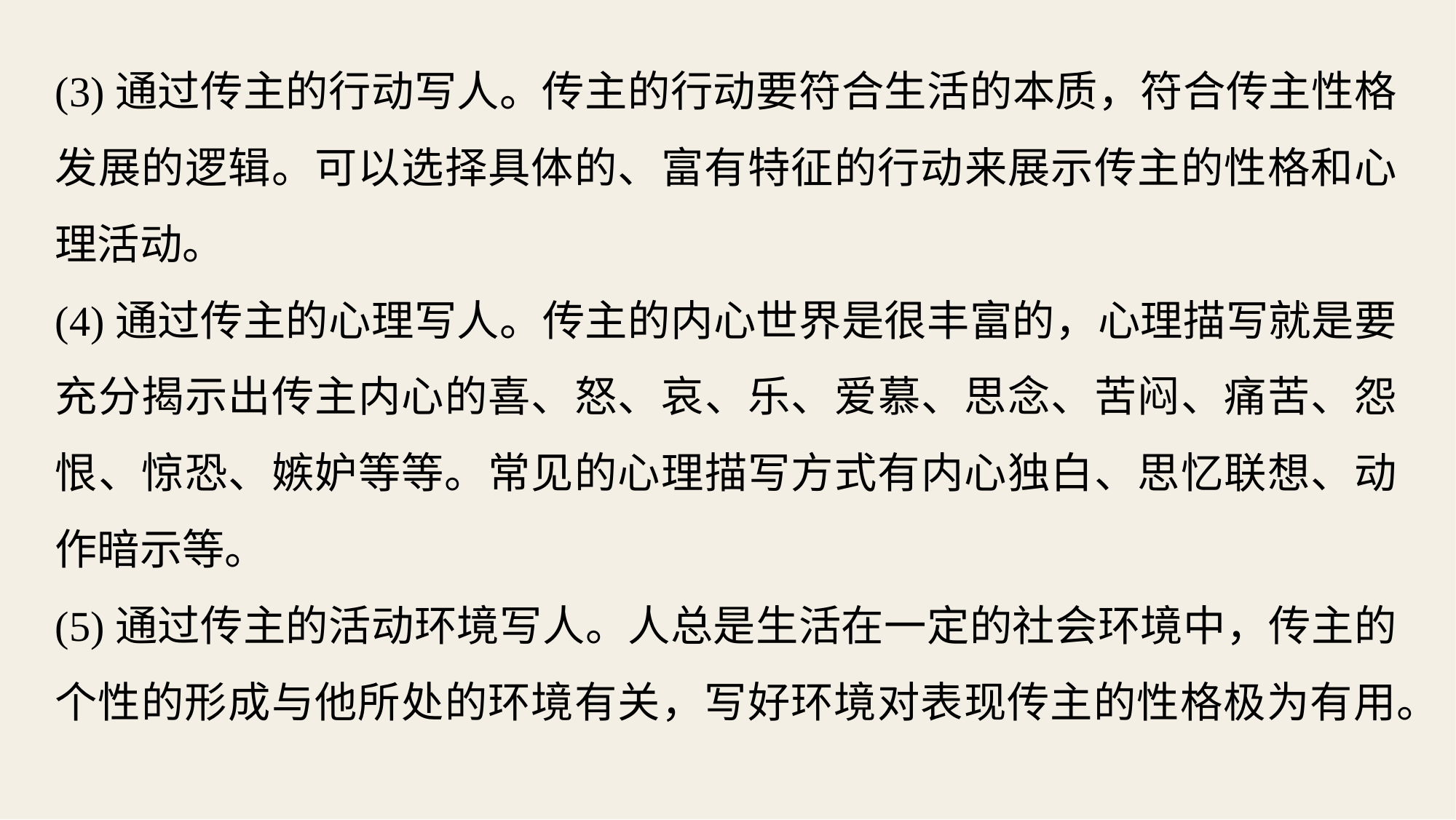

(3)通过传主的行动写人。传主的行动要符合生活的本质，符合传主性格发展的逻辑。可以选择具体的、富有特征的行动来展示传主的性格和心理活动。
(4)通过传主的心理写人。传主的内心世界是很丰富的，心理描写就是要充分揭示出传主内心的喜、怒、哀、乐、爱慕、思念、苦闷、痛苦、怨恨、惊恐、嫉妒等等。常见的心理描写方式有内心独白、思忆联想、动作暗示等。
(5)通过传主的活动环境写人。人总是生活在一定的社会环境中，传主的个性的形成与他所处的环境有关，写好环境对表现传主的性格极为有用。